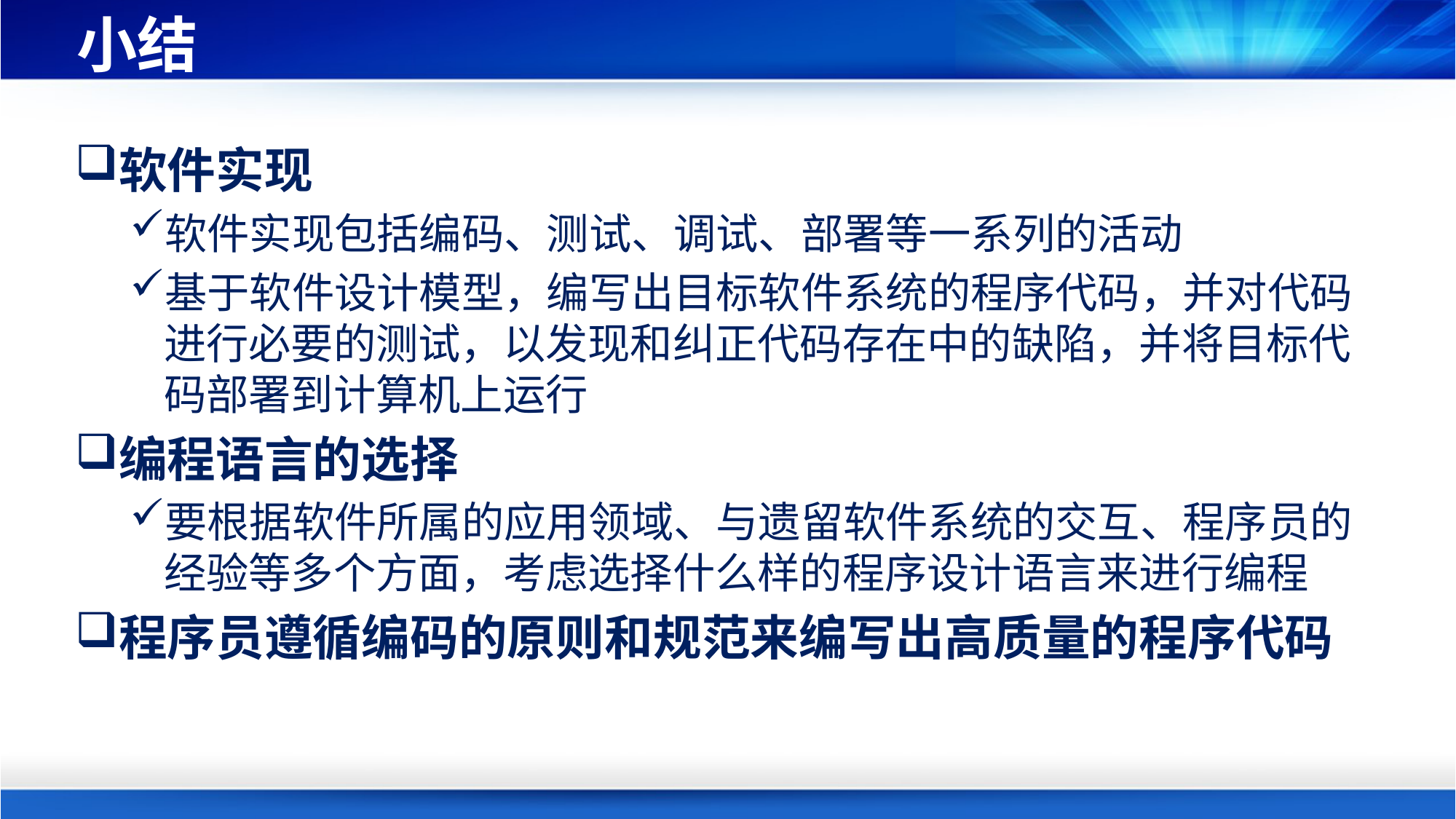

# 小结
软件实现
软件实现包括编码、测试、调试、部署等一系列的活动
基于软件设计模型，编写出目标软件系统的程序代码，并对代码进行必要的测试，以发现和纠正代码存在中的缺陷，并将目标代码部署到计算机上运行
编程语言的选择
要根据软件所属的应用领域、与遗留软件系统的交互、程序员的经验等多个方面，考虑选择什么样的程序设计语言来进行编程
程序员遵循编码的原则和规范来编写出高质量的程序代码